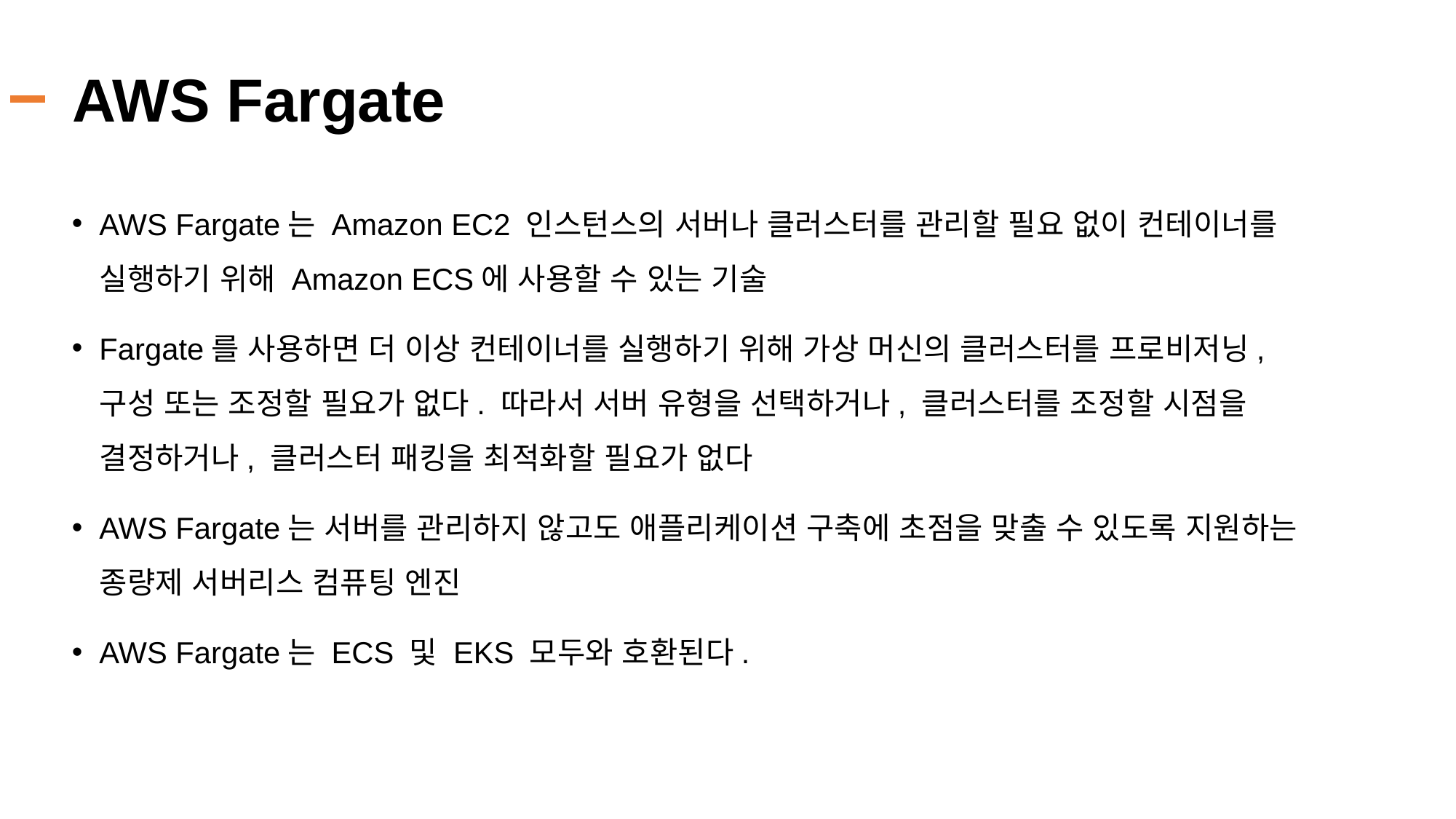

# AWS Fargate

AWS Fargate는 Amazon EC2 인스턴스의 서버나 클러스터를 관리할 필요 없이 컨테이너를 실행하기 위해 Amazon ECS에 사용할 수 있는 기술
Fargate를 사용하면 더 이상 컨테이너를 실행하기 위해 가상 머신의 클러스터를 프로비저닝, 구성 또는 조정할 필요가 없다. 따라서 서버 유형을 선택하거나, 클러스터를 조정할 시점을 결정하거나, 클러스터 패킹을 최적화할 필요가 없다
AWS Fargate는 서버를 관리하지 않고도 애플리케이션 구축에 초점을 맞출 수 있도록 지원하는 종량제 서버리스 컴퓨팅 엔진
AWS Fargate는 ECS 및 EKS 모두와 호환된다.